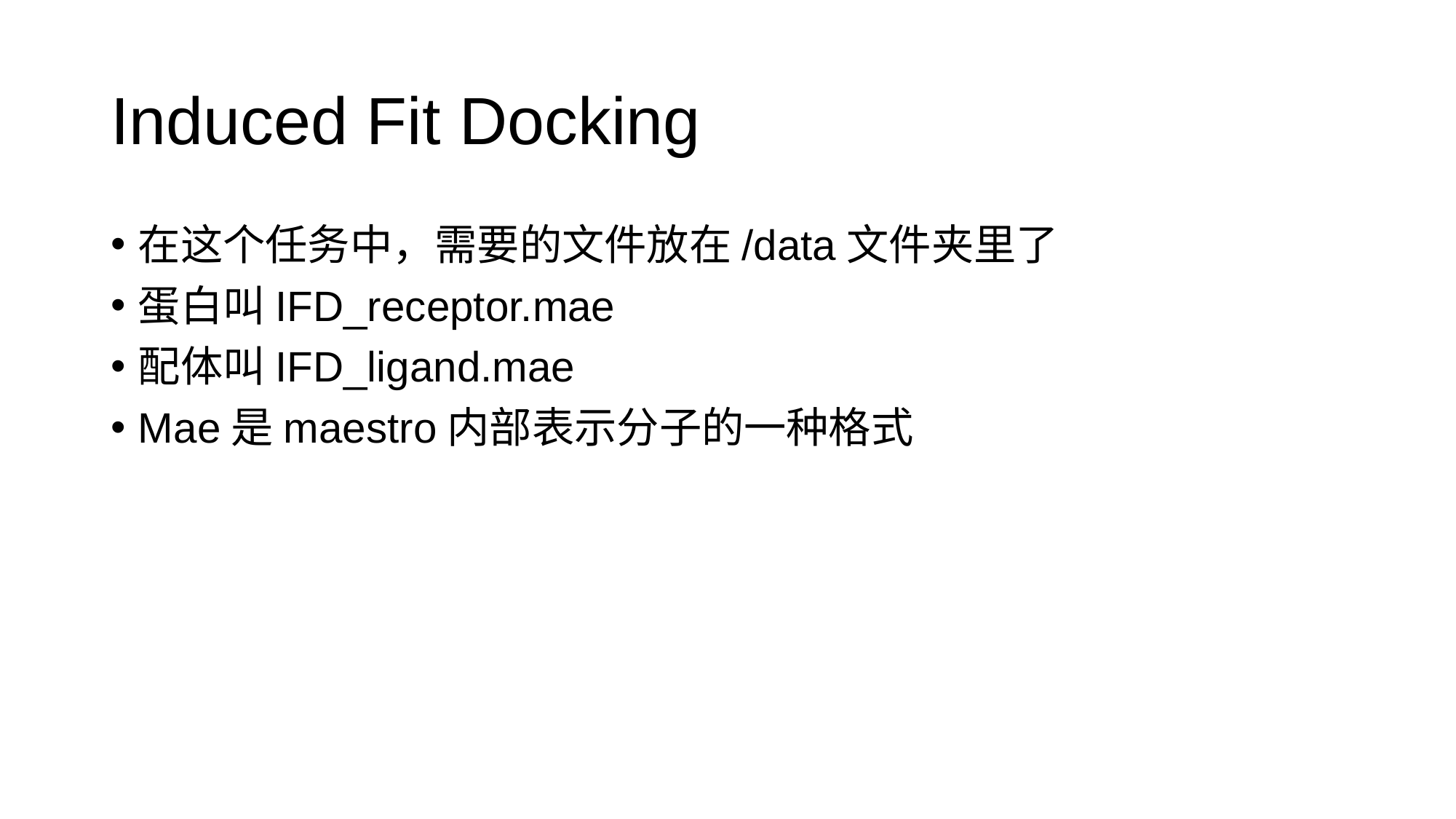

# Induced Fit Docking
在这个任务中，需要的文件放在/data文件夹里了
蛋白叫IFD_receptor.mae
配体叫IFD_ligand.mae
Mae是maestro内部表示分子的一种格式